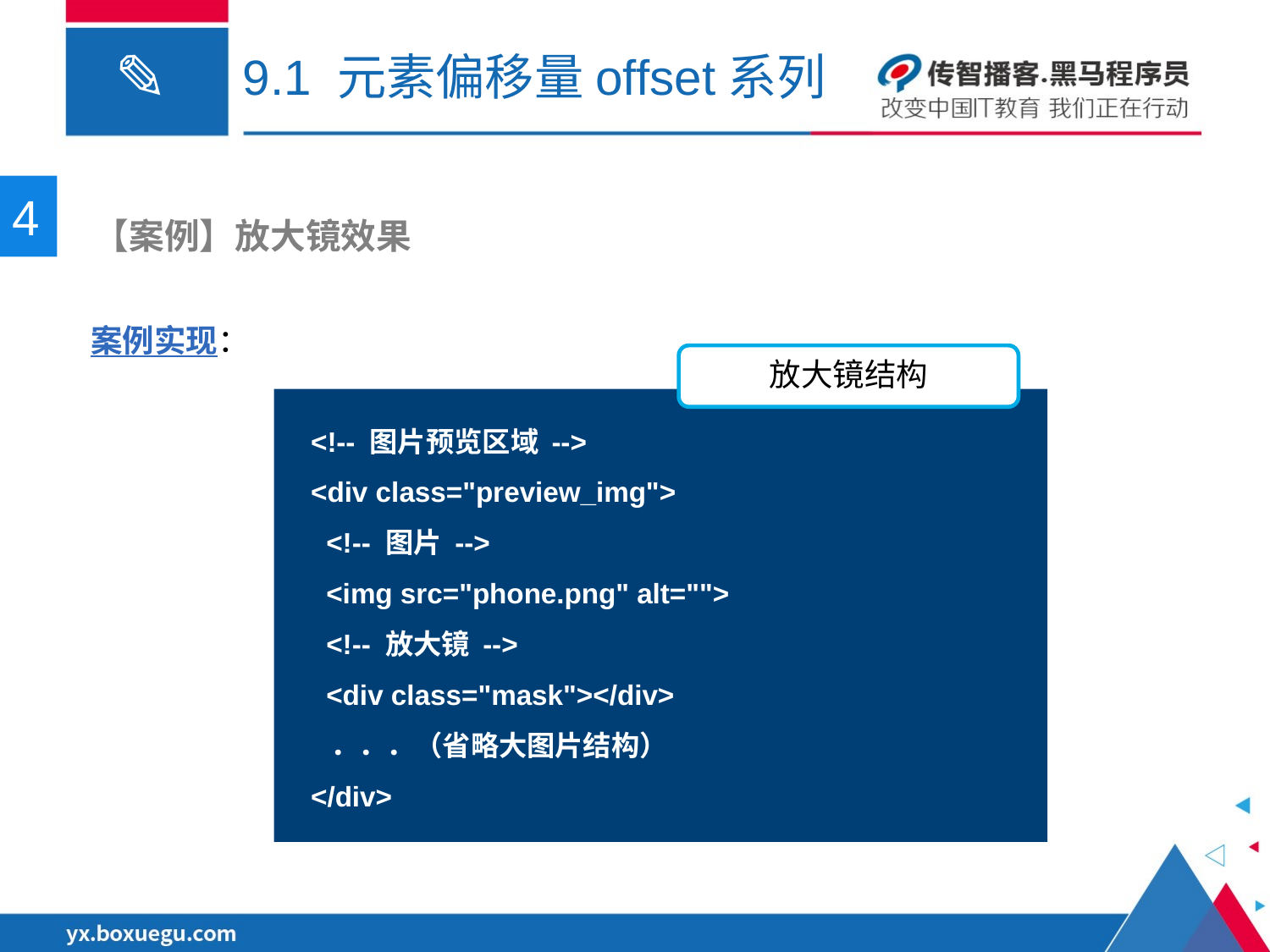

# 9.1 元素偏移量offset系列

4
  【案例】放大镜效果
案例实现：
放大镜结构

<!-- 图片预览区域 -->
<div class="preview_img">
  <!-- 图片 -->
  <img src="phone.png" alt="">
  <!-- 放大镜 -->
  <div class="mask"></div>
  ．．．（省略大图片结构）
</div>